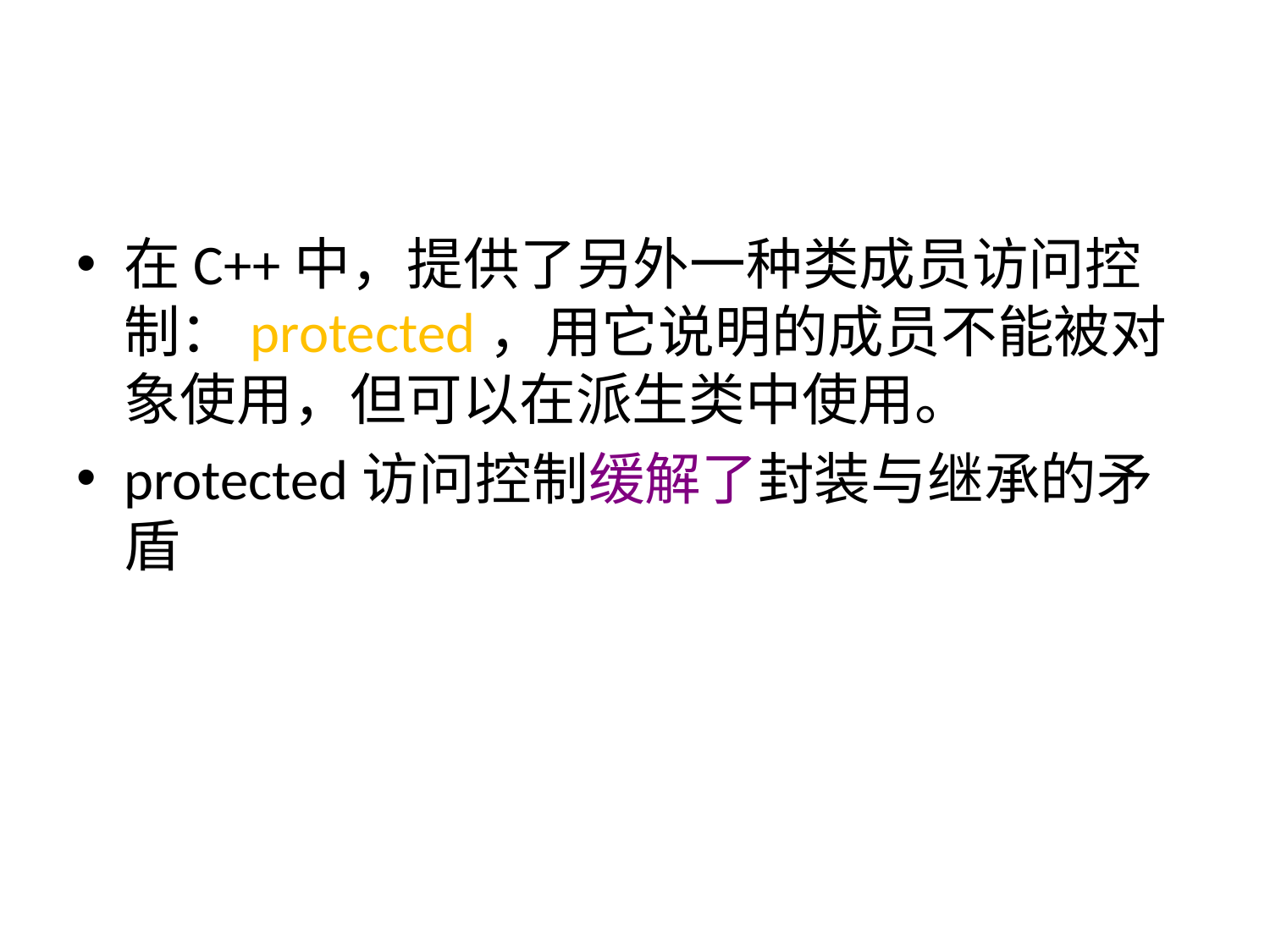

#
在C++中，提供了另外一种类成员访问控制：protected，用它说明的成员不能被对象使用，但可以在派生类中使用。
protected访问控制缓解了封装与继承的矛盾